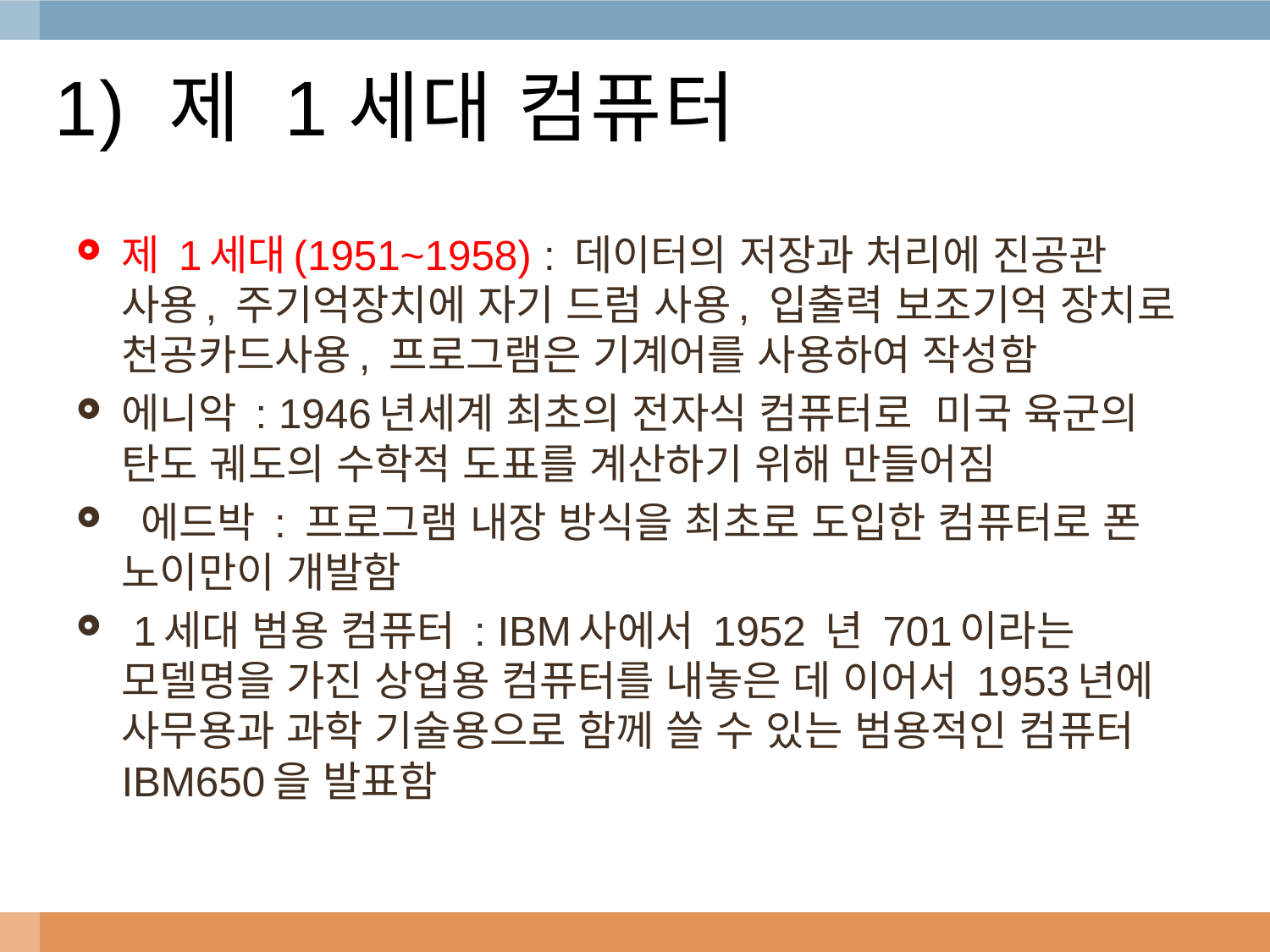

# 1) 제 1세대 컴퓨터
제 1세대(1951~1958) : 데이터의 저장과 처리에 진공관 사용, 주기억장치에 자기 드럼 사용, 입출력 보조기억 장치로 천공카드사용, 프로그램은 기계어를 사용하여 작성함
에니악 : 1946년세계 최초의 전자식 컴퓨터로  미국 육군의 탄도 궤도의 수학적 도표를 계산하기 위해 만들어짐
 에드박 : 프로그램 내장 방식을 최초로 도입한 컴퓨터로 폰 노이만이 개발함
 1세대 범용 컴퓨터 : IBM사에서 1952 년 701이라는 모델명을 가진 상업용 컴퓨터를 내놓은 데 이어서 1953년에 사무용과 과학 기술용으로 함께 쓸 수 있는 범용적인 컴퓨터 IBM650을 발표함